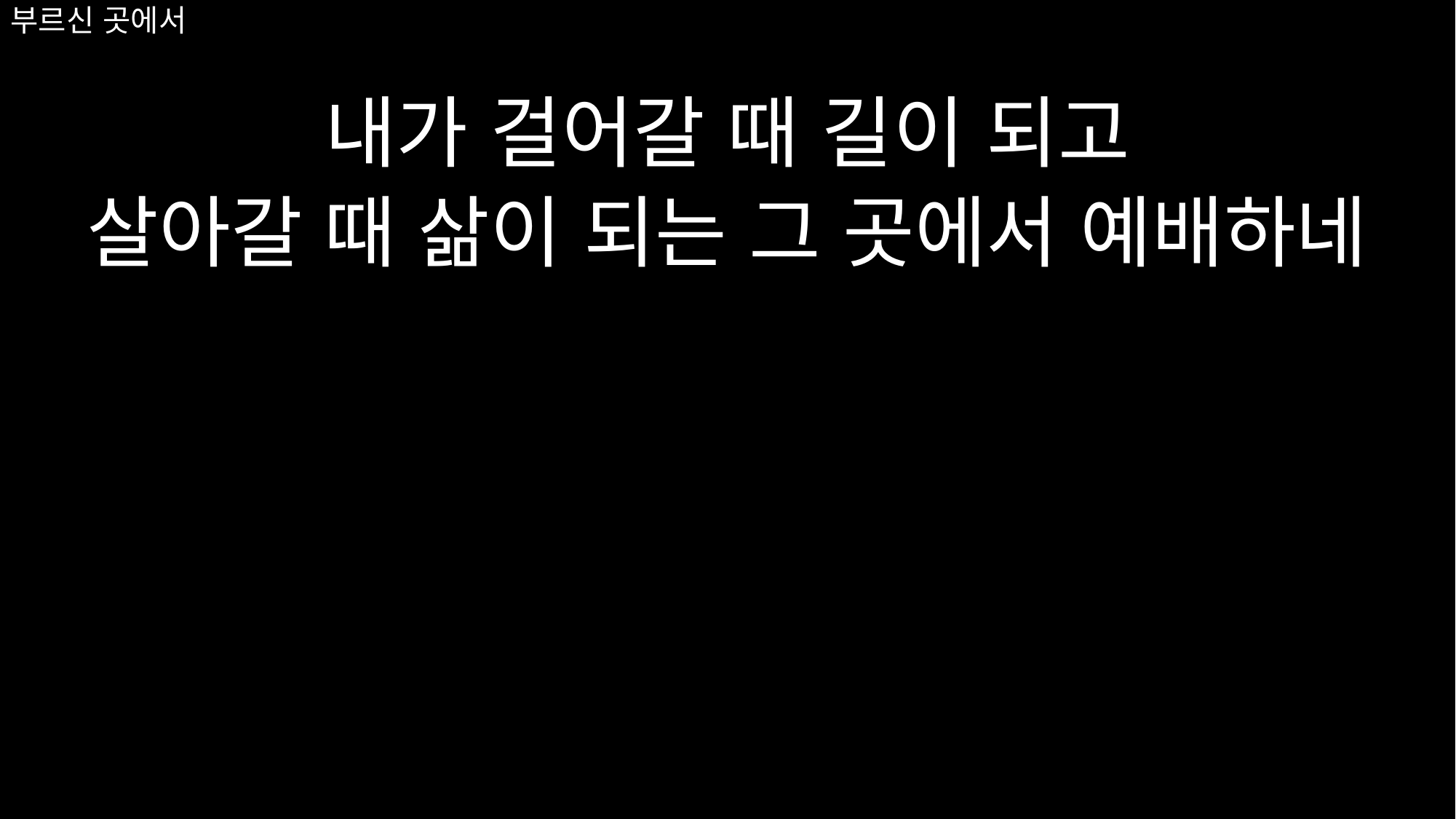

# 부르신 곳에서
내가 걸어갈 때 길이 되고
살아갈 때 삶이 되는 그 곳에서 예배하네